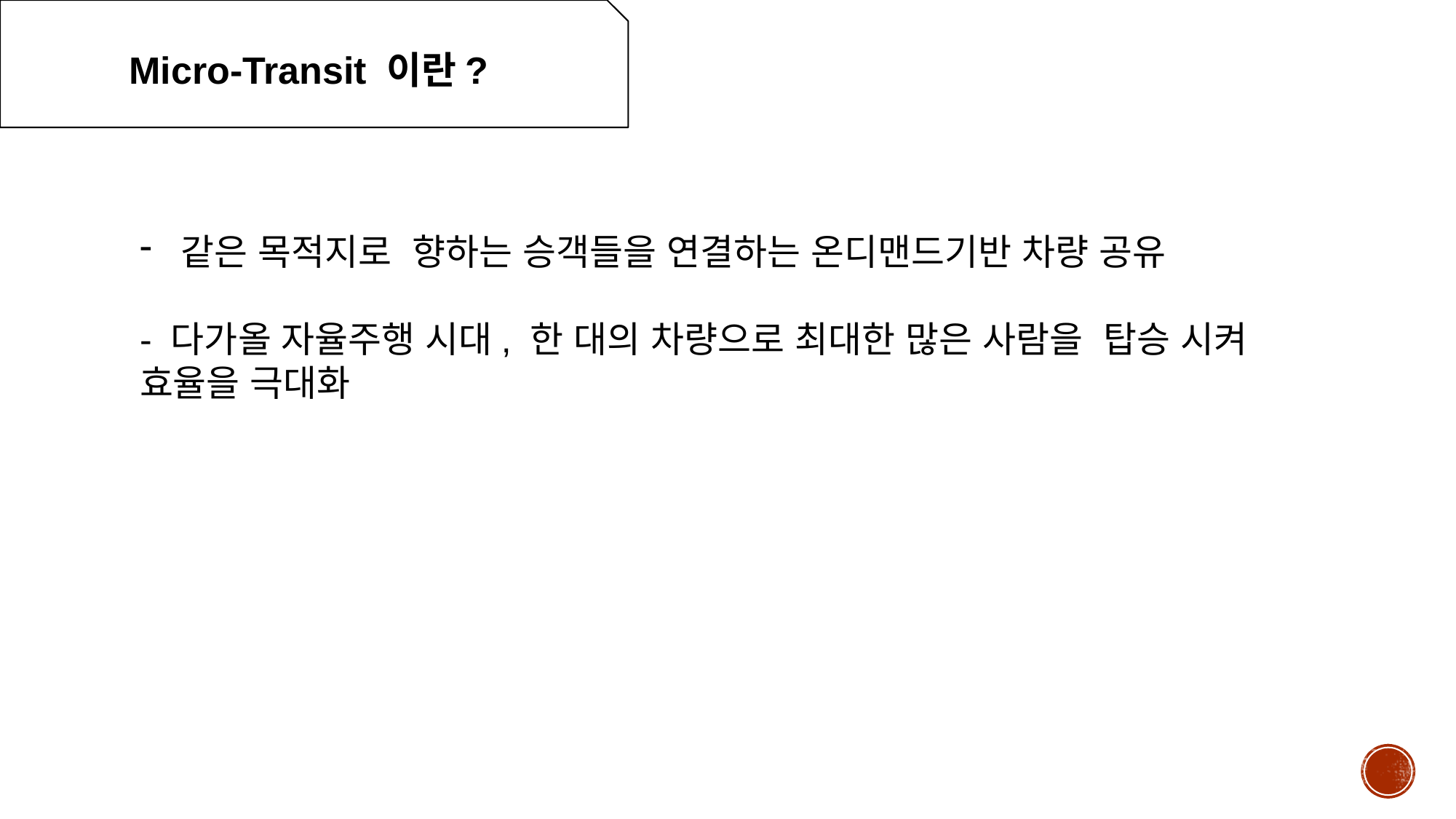

Micro-Transit 이란?
같은 목적지로  향하는 승객들을 연결하는 온디맨드기반 차량 공유

- 다가올 자율주행 시대, 한 대의 차량으로 최대한 많은 사람을  탑승 시켜         효율을 극대화